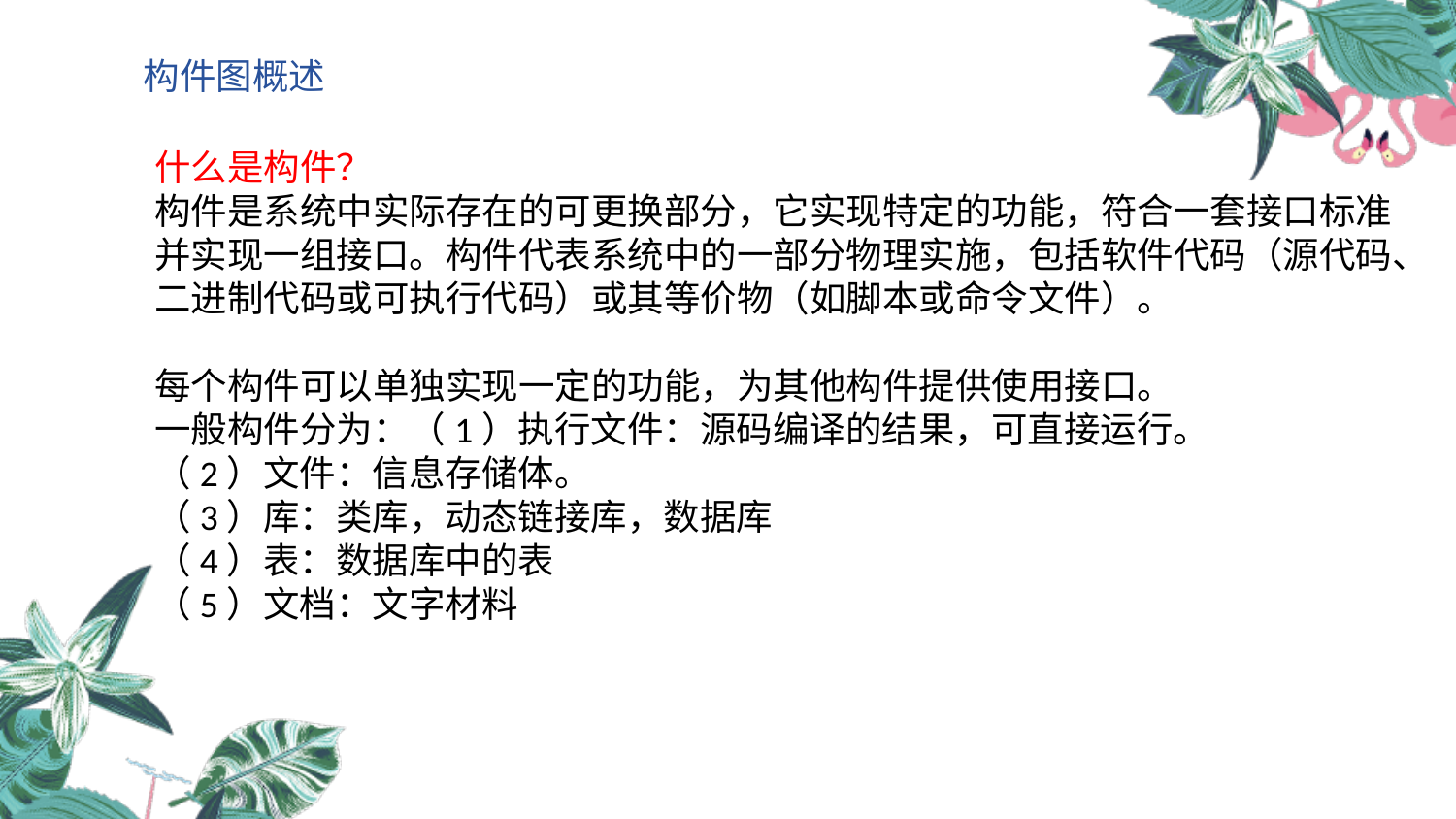

构件图概述
什么是构件？
构件是系统中实际存在的可更换部分，它实现特定的功能，符合一套接口标准并实现一组接口。构件代表系统中的一部分物理实施，包括软件代码（源代码、二进制代码或可执行代码）或其等价物（如脚本或命令文件）。

每个构件可以单独实现一定的功能，为其他构件提供使用接口。
一般构件分为：（1）执行文件：源码编译的结果，可直接运行。
（2）文件：信息存储体。
（3）库：类库，动态链接库，数据库
（4）表：数据库中的表
（5）文档：文字材料